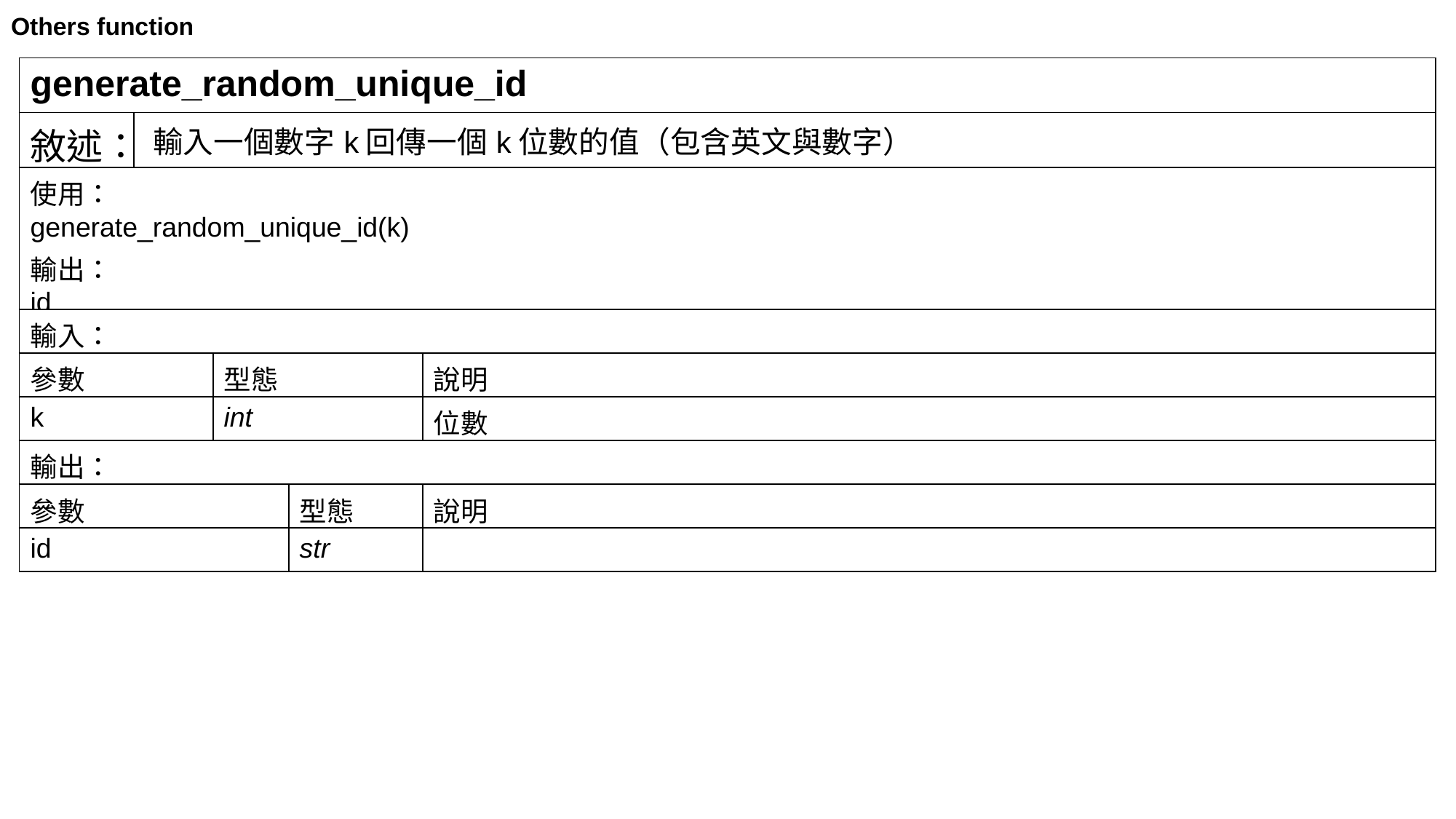

Others function
| ﻿generate\_random\_unique\_id |  |  |  |  |
| --- | --- | --- | --- | --- |
| 敘述： | ﻿輸入一個數字k回傳一個k位數的值（包含英文與數字） |  | 將訂單以商品為依據依照目前機器手臂工作量進行排序 |  |
| 使用： ﻿generate\_random\_unique\_id(﻿﻿k) 輸出： id |  |  |  |  |
| 輸入： |  |  |  |  |
| 參數 |  | 型態 |  | 說明 |
| k |  | int |  | 位數 |
| 輸出： |  |  |  |  |
| 參數 |  |  | 型態 | 說明 |
| id |  |  | str |  |
﻿